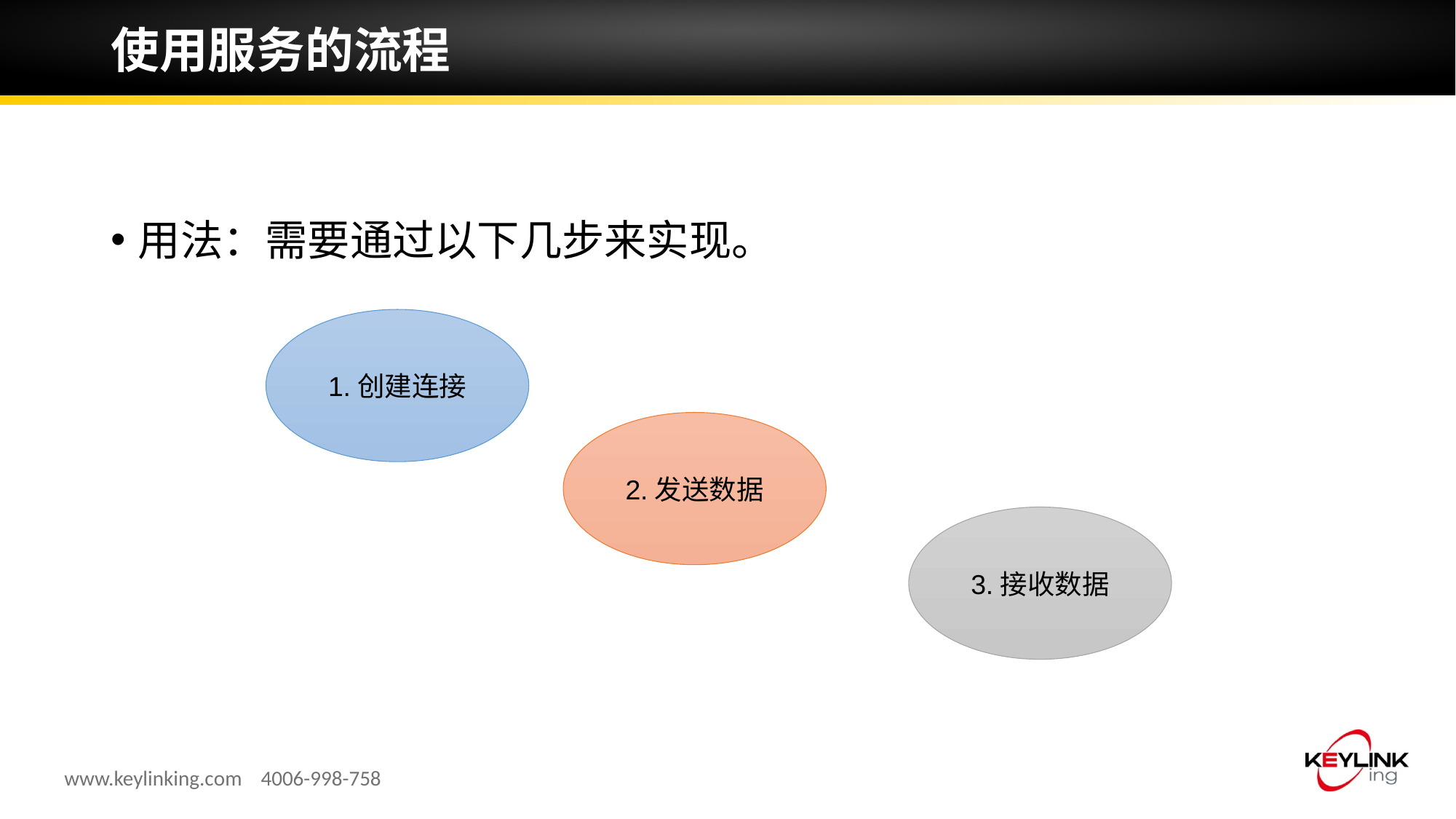

# 使用服务的流程
用法：需要通过以下几步来实现。

1.创建连接
2.发送数据
3.接收数据